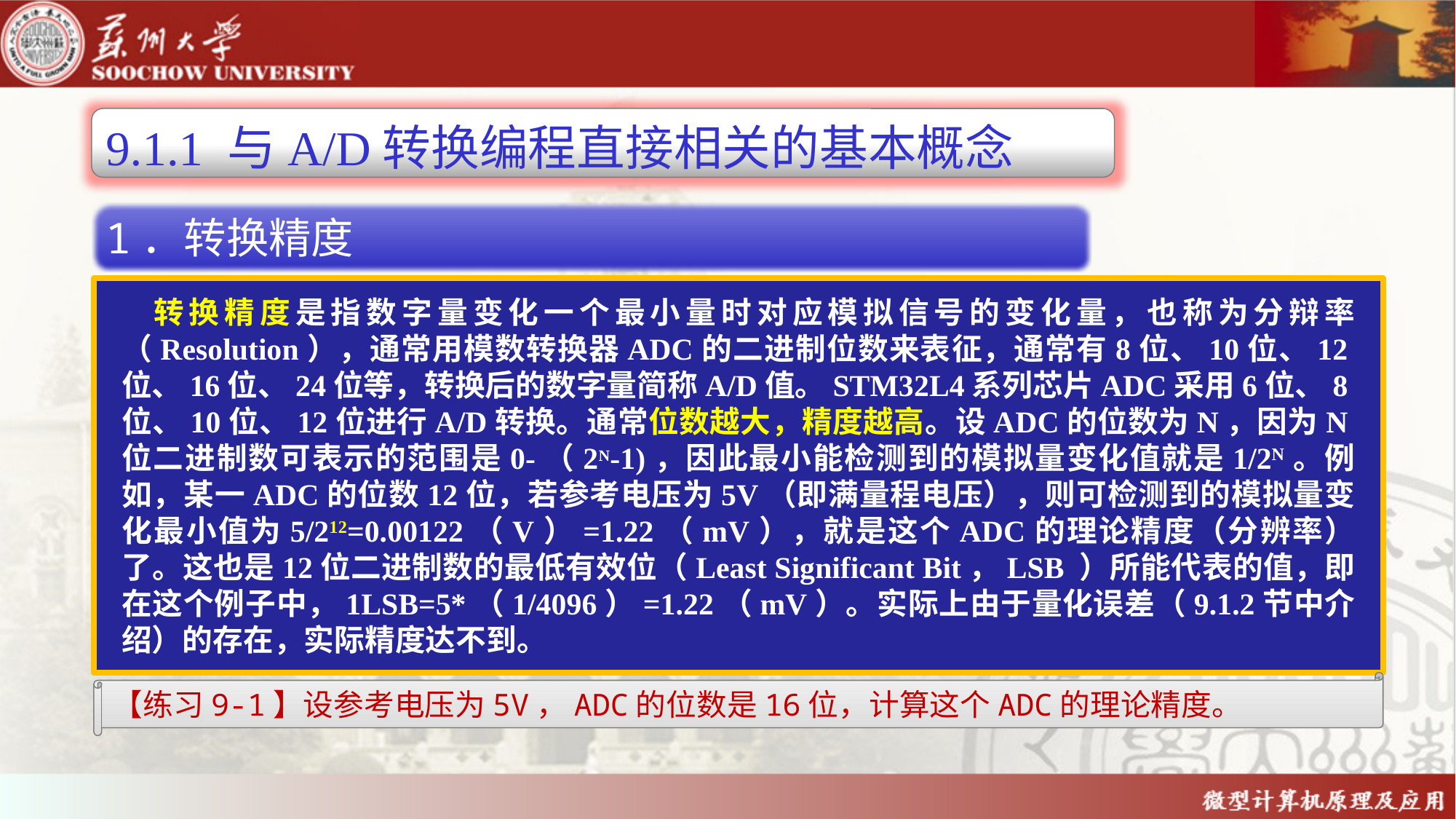

9.1.1 与A/D转换编程直接相关的基本概念
1．转换精度
转换精度是指数字量变化一个最小量时对应模拟信号的变化量，也称为分辩率（Resolution），通常用模数转换器ADC的二进制位数来表征，通常有8位、10位、12位、16位、24位等，转换后的数字量简称A/D值。STM32L4系列芯片ADC采用6位、8位、10位、12位进行A/D转换。通常位数越大，精度越高。设ADC的位数为N，因为N位二进制数可表示的范围是0-（2N-1)，因此最小能检测到的模拟量变化值就是1/2N。例如，某一ADC的位数12位，若参考电压为5V（即满量程电压），则可检测到的模拟量变化最小值为5/212=0.00122（V）=1.22（mV），就是这个ADC的理论精度（分辨率）了。这也是12位二进制数的最低有效位（Least Significant Bit，LSB ）所能代表的值，即在这个例子中，1LSB=5*（1/4096）=1.22（mV）。实际上由于量化误差（9.1.2节中介绍）的存在，实际精度达不到。
【练习9-1】设参考电压为5V，ADC的位数是16位，计算这个ADC的理论精度。